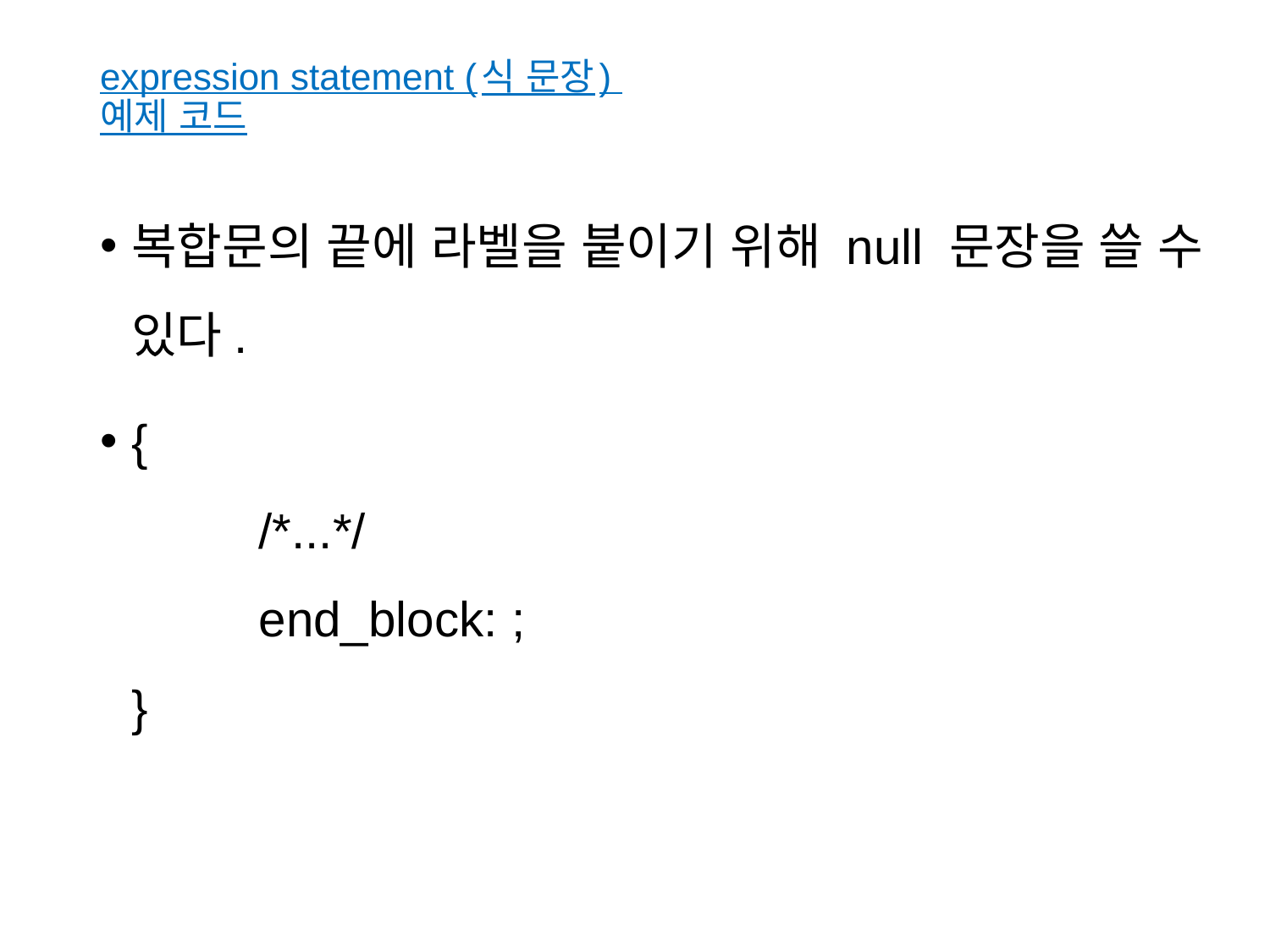

# expression statement (식 문장) 예제 코드
복합문의 끝에 라벨을 붙이기 위해 null 문장을 쓸 수 있다.
{
	/*...*/
	end_block: ;
}